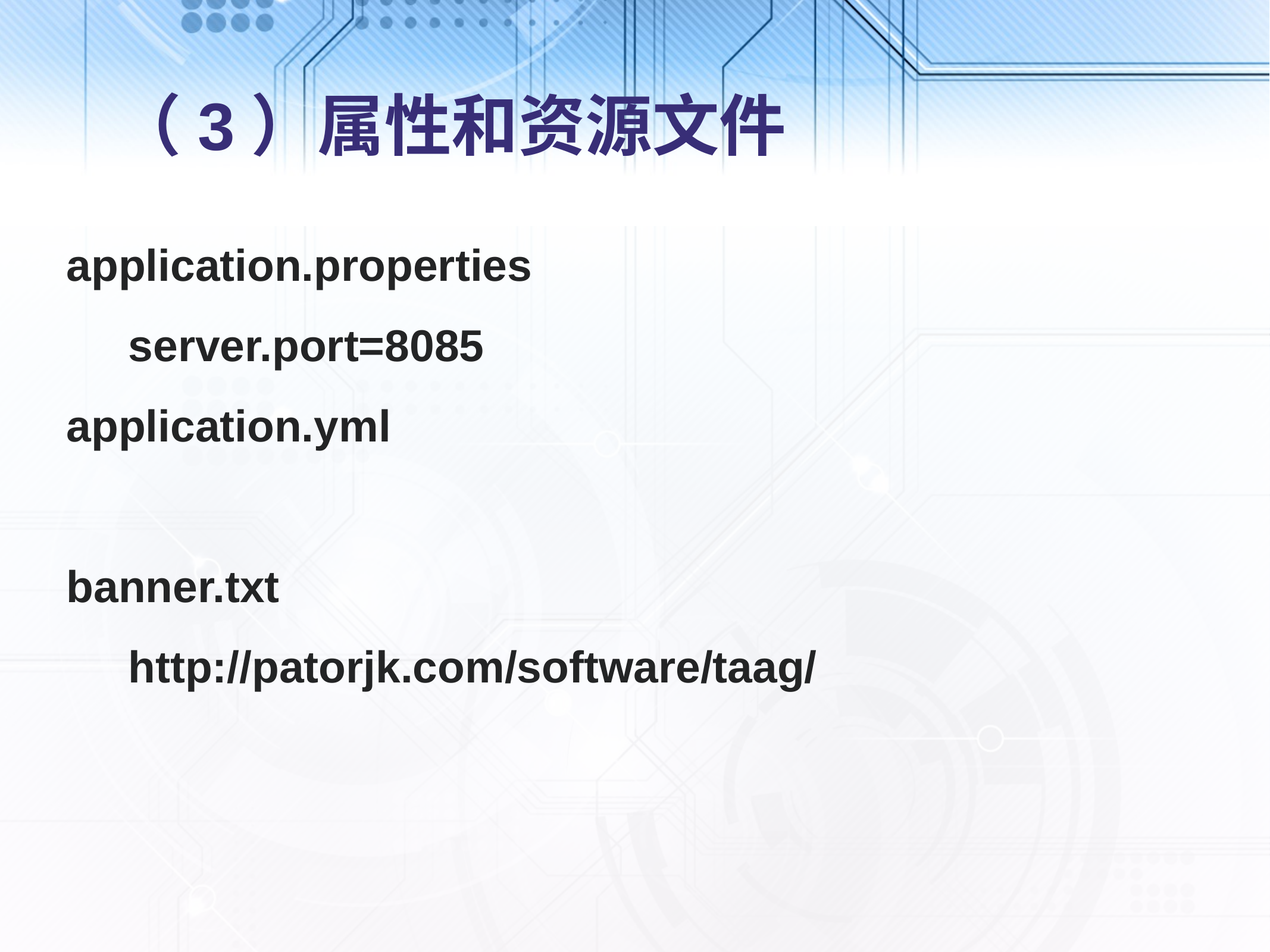

# （3）属性和资源文件
application.properties
     server.port=8085
application.yml

banner.txt
     http://patorjk.com/software/taag/